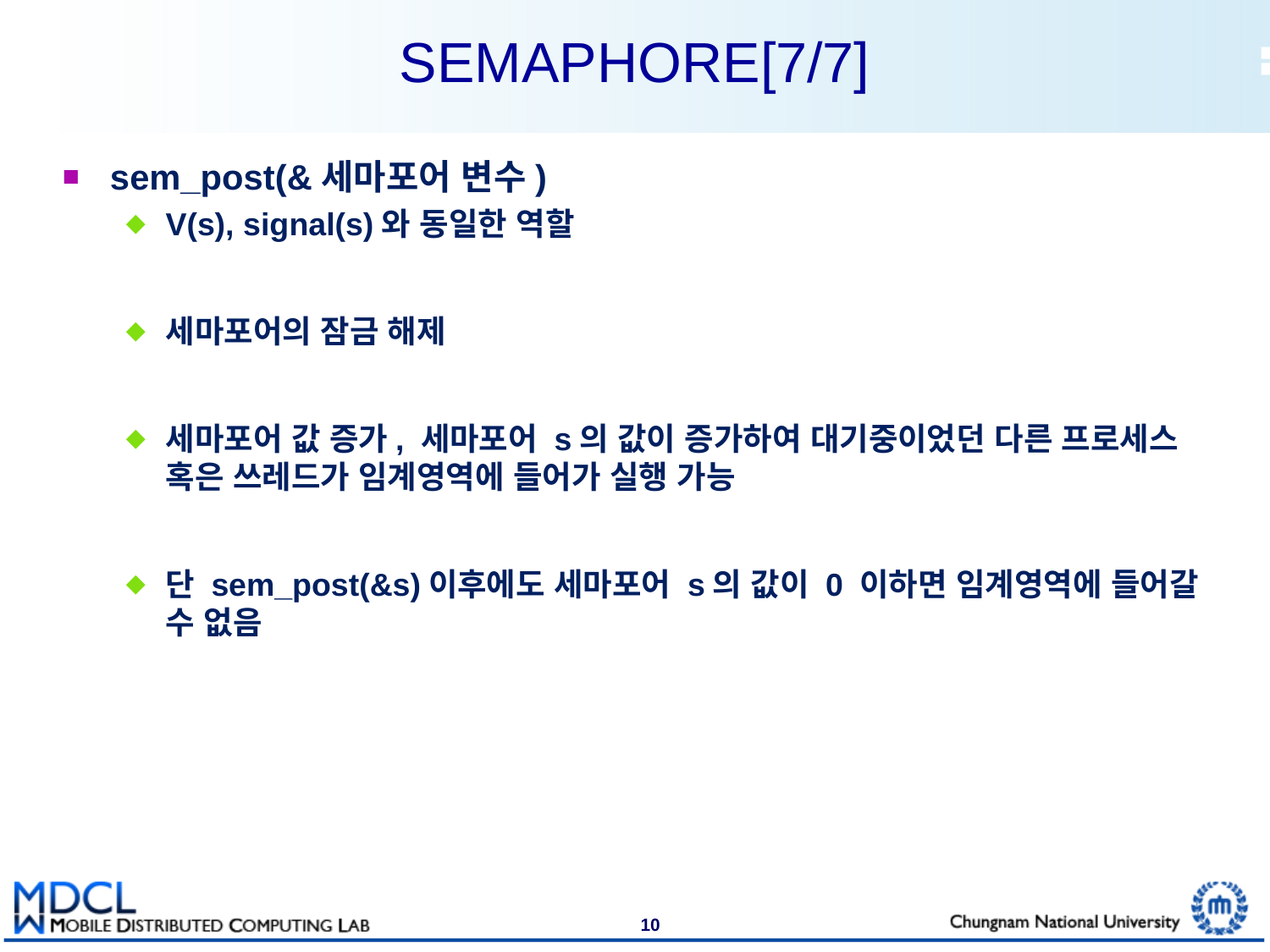

# SEMAPHORE[7/7]
sem_post(&세마포어 변수)
V(s), signal(s)와 동일한 역할

세마포어의 잠금 해제

세마포어 값 증가, 세마포어 s의 값이 증가하여 대기중이었던 다른 프로세스 혹은 쓰레드가 임계영역에 들어가 실행 가능

단 sem_post(&s)이후에도 세마포어 s의 값이 0 이하면 임계영역에 들어갈 수 없음